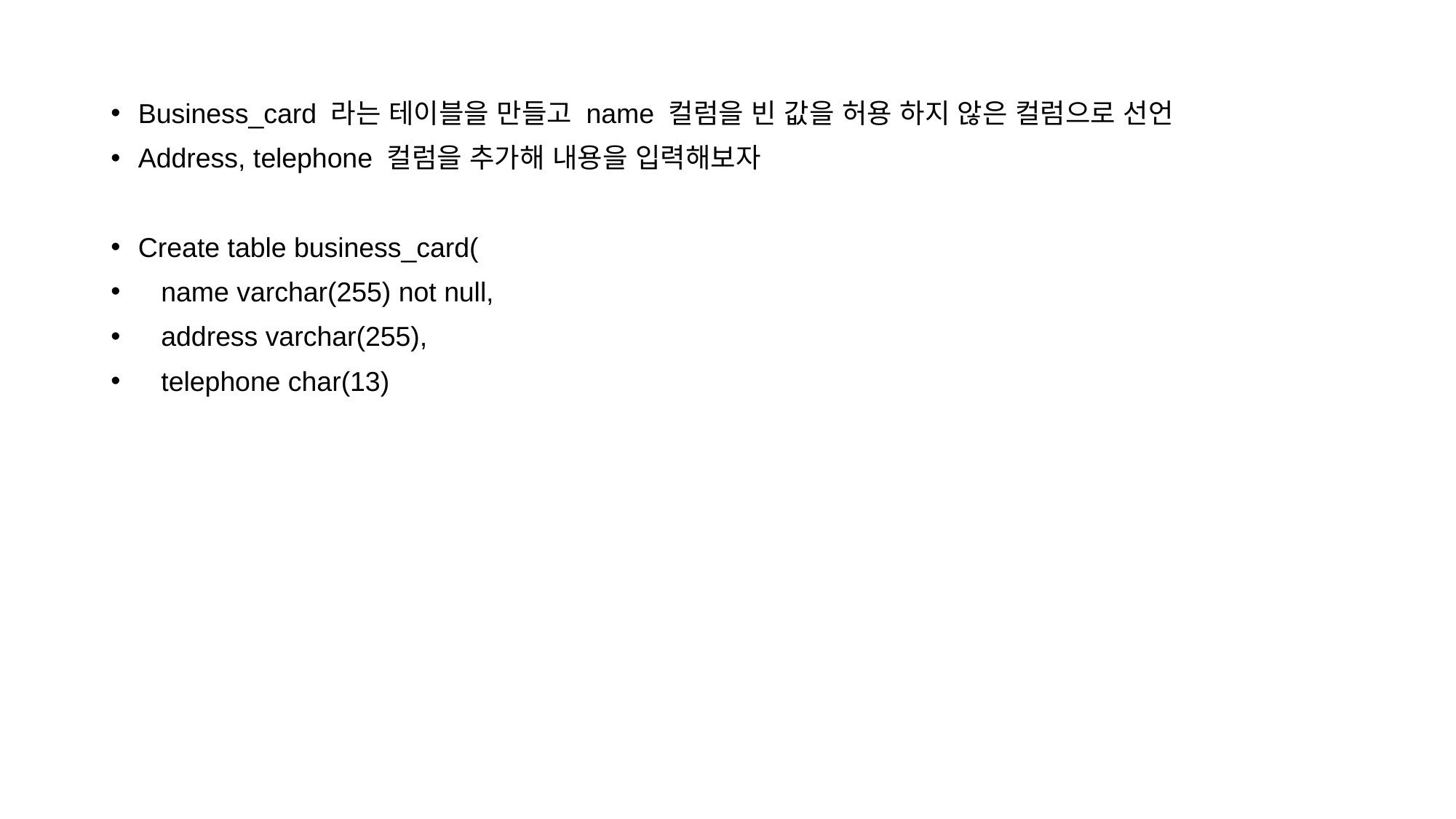

Business_card 라는 테이블을 만들고 name 컬럼을 빈 값을 허용 하지 않은 컬럼으로 선언
Address, telephone 컬럼을 추가해 내용을 입력해보자

Create table business_card(
   name varchar(255) not null,
   address varchar(255),
   telephone char(13)